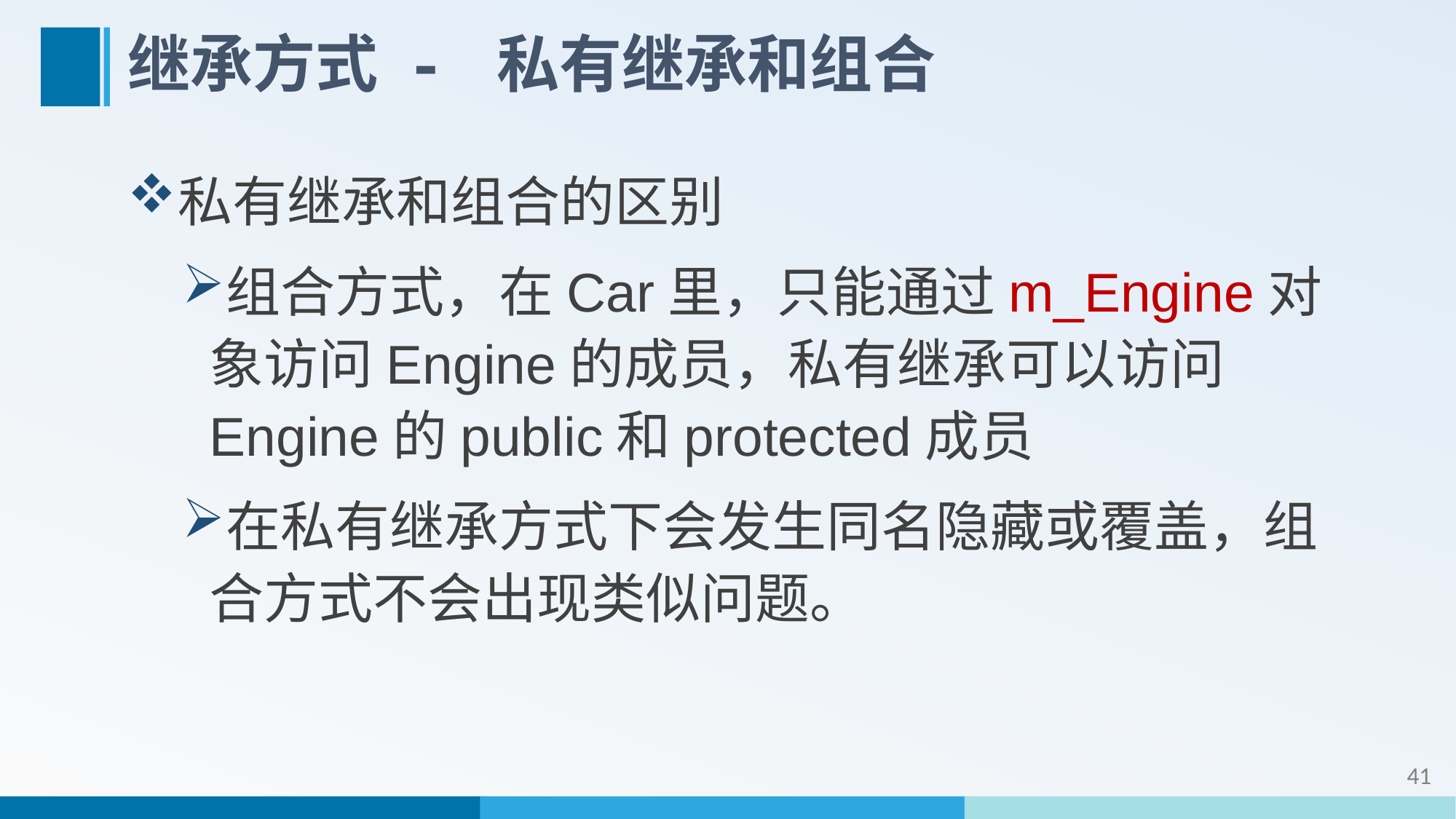

# 继承方式 - 私有继承和组合
私有继承和组合的区别
组合方式，在Car里，只能通过m_Engine对象访问Engine的成员，私有继承可以访问Engine的public和protected成员
在私有继承方式下会发生同名隐藏或覆盖，组合方式不会出现类似问题。